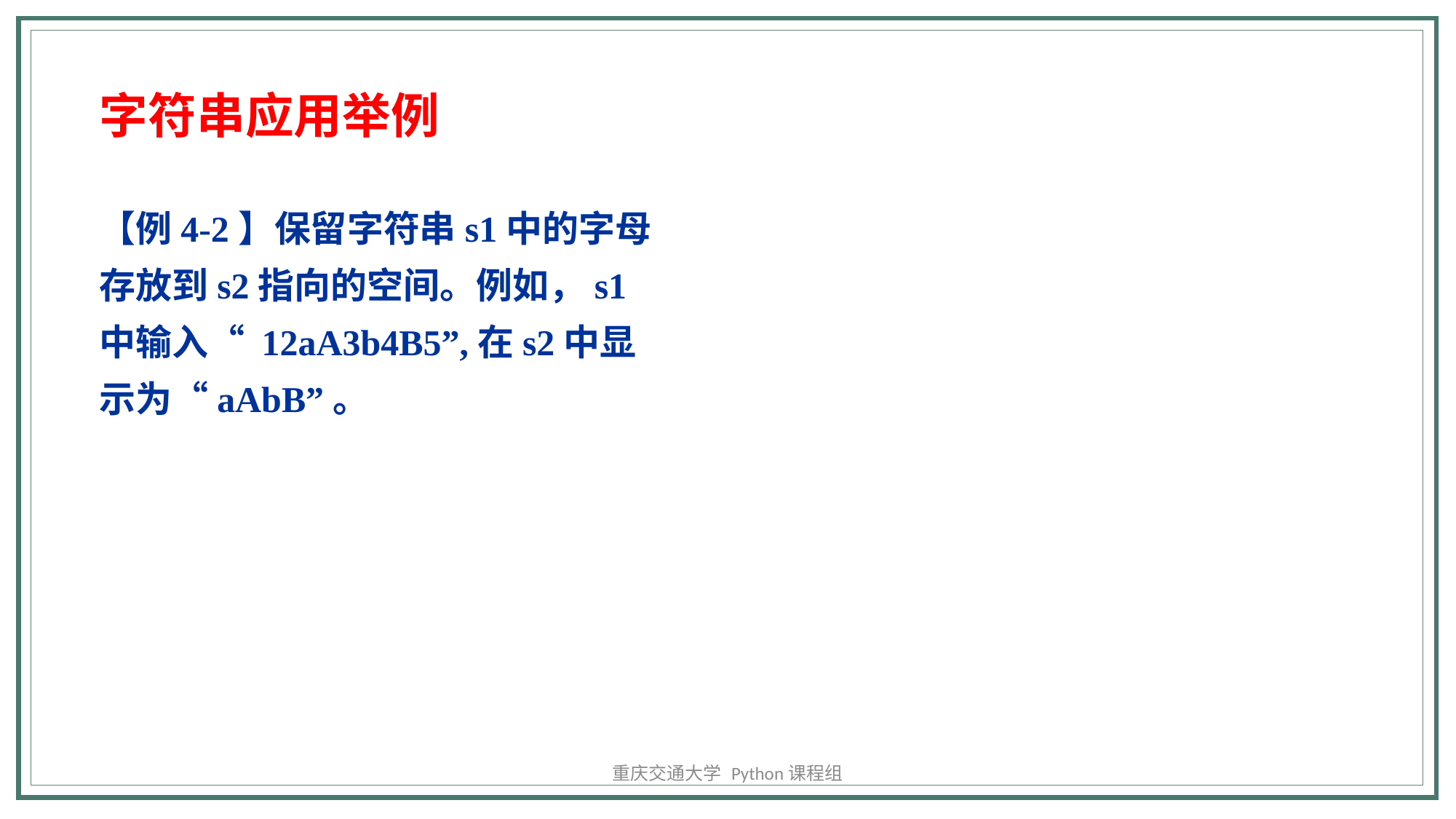

字符串应用举例
【例4-2】保留字符串s1中的字母存放到s2指向的空间。例如，s1中输入“ 12aA3b4B5”,在s2中显示为“aAbB”。
重庆交通大学 Python课程组